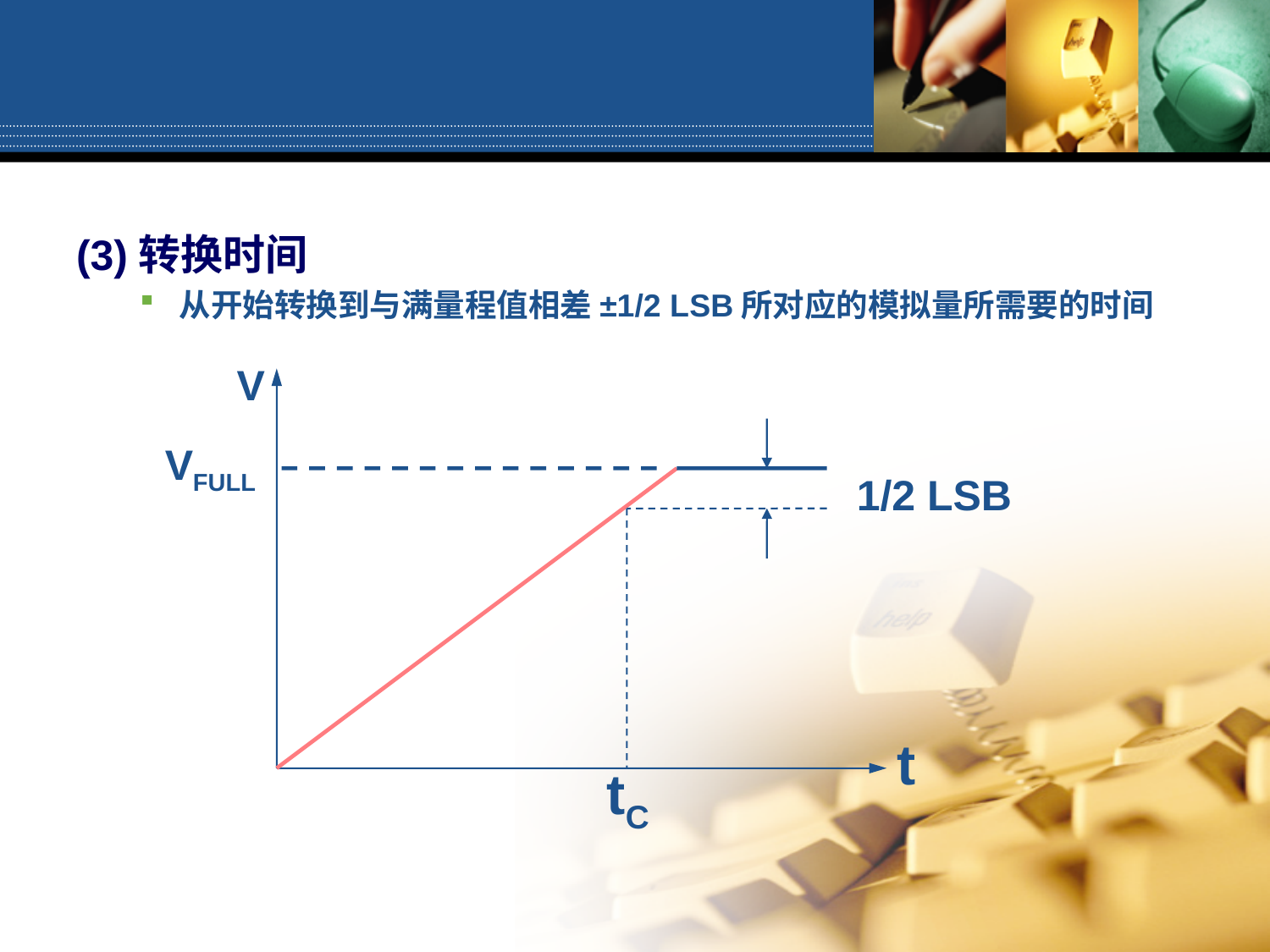

(3)转换时间
从开始转换到与满量程值相差±1/2 LSB所对应的模拟量所需要的时间

V

VFULL

1/2 LSB

t
tC